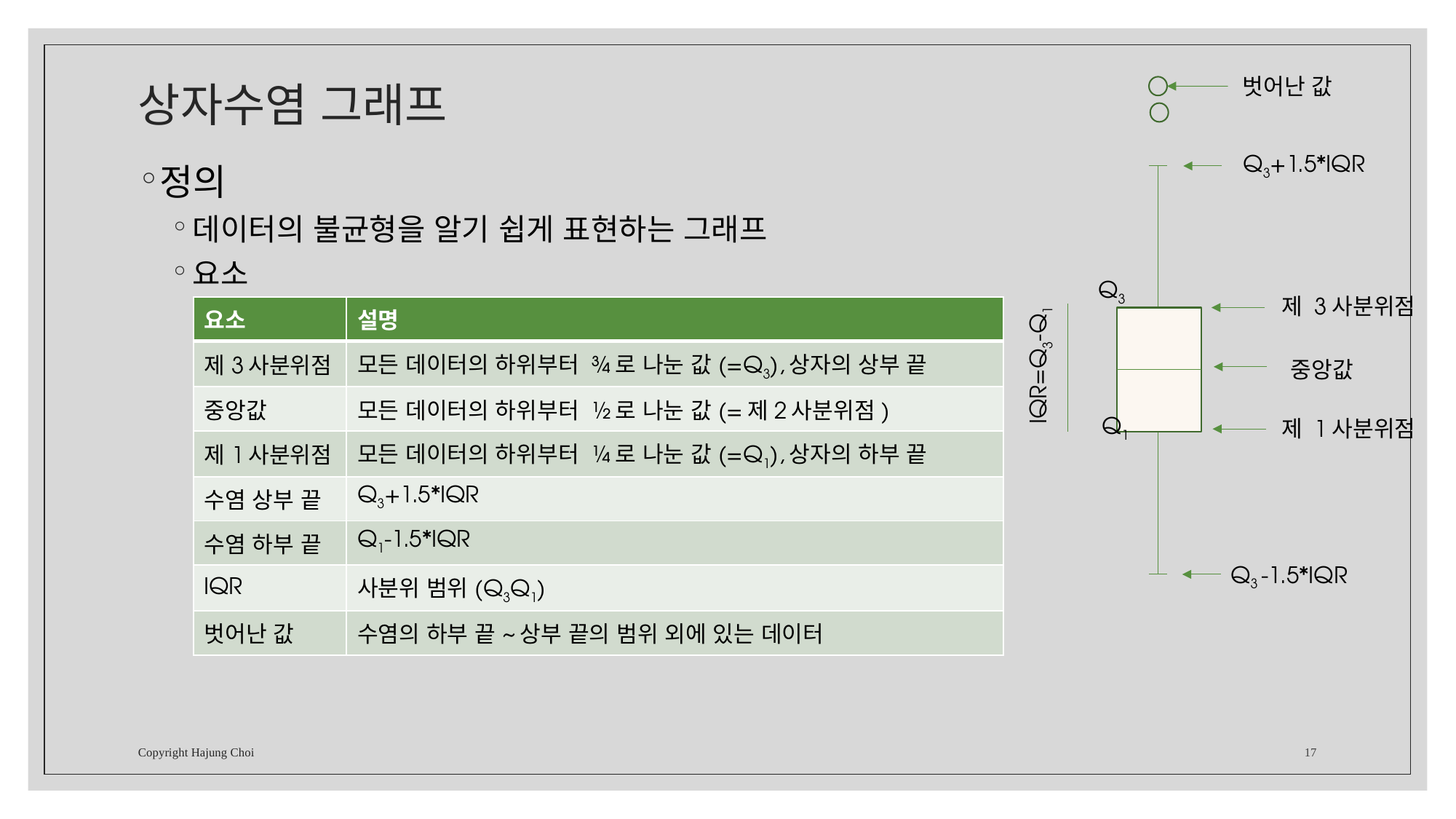

벗어난 값
# 상자수염 그래프

Q3+1.5*IQR
정의
데이터의 불균형을 알기 쉽게 표현하는 그래프
요소

Q3
제 3사분위점
| 요소 | 설명 |
| --- | --- |
| 제3사분위점 | 모든 데이터의 하위부터 ¾로 나눈 값(=Q3),상자의 상부 끝 |
| 중앙값 | 모든 데이터의 하위부터 ½로 나눈 값(=제2사분위점) |
| 제1사분위점 | 모든 데이터의 하위부터 ¼로 나눈 값(=Q1),상자의 하부 끝 |
| 수염 상부 끝 | Q3+1.5\*IQR |
| 수염 하부 끝 | Q1-1.5\*IQR |
| IQR | 사분위 범위(Q3Q1) |
| 벗어난 값 | 수염의 하부 끝~상부 끝의 범위 외에 있는 데이터 |
IQR=Q3-Q1
중앙값
Q1
제 1사분위점
Q3 -1.5*IQR
Copyright Hajung Choi
17